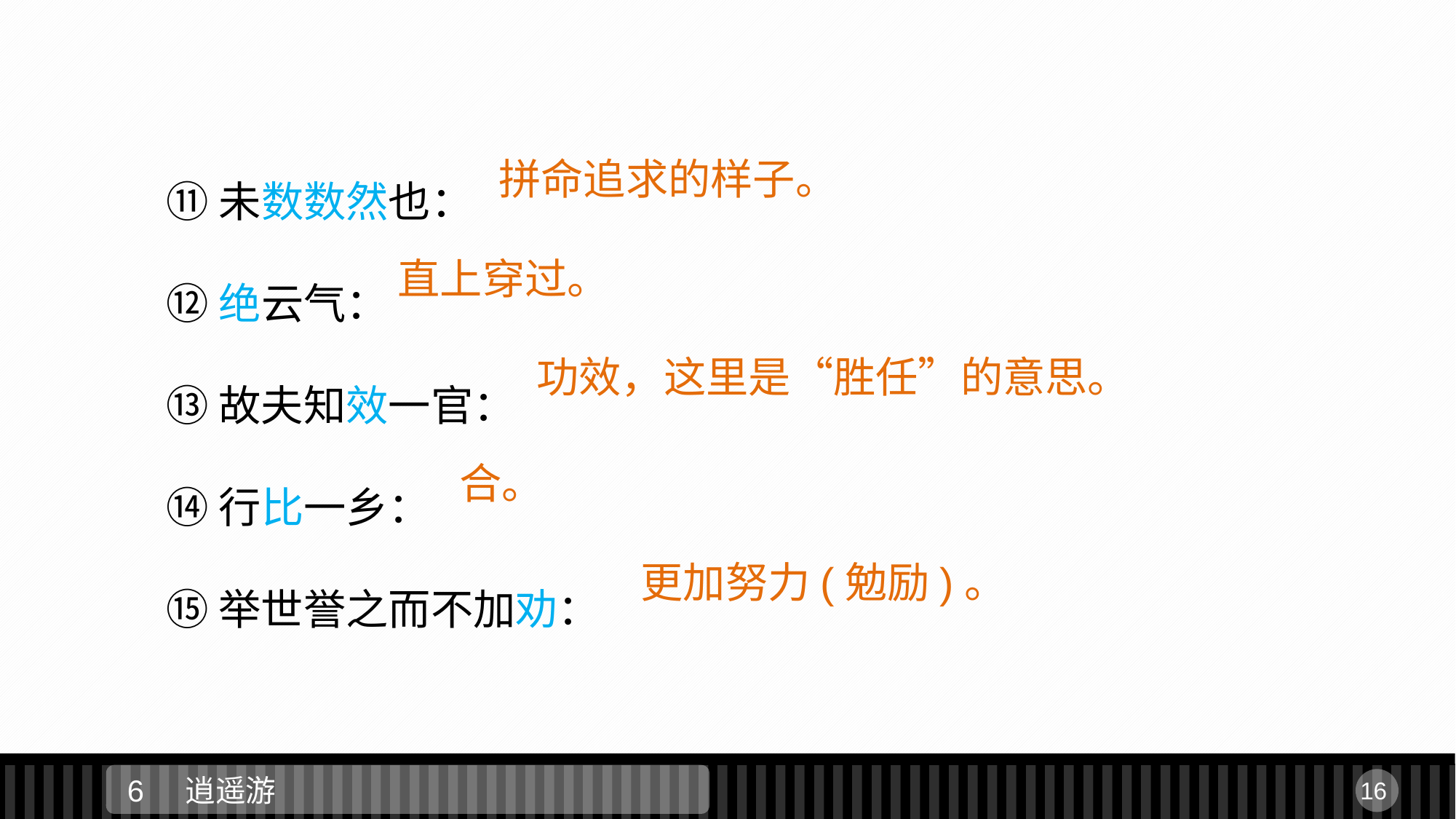

⑪未数数然也：
⑫绝云气：
⑬故夫知效一官：
⑭行比一乡：
⑮举世誉之而不加劝：
拼命追求的样子。
直上穿过。
功效，这里是“胜任”的意思。
合。
更加努力(勉励)。